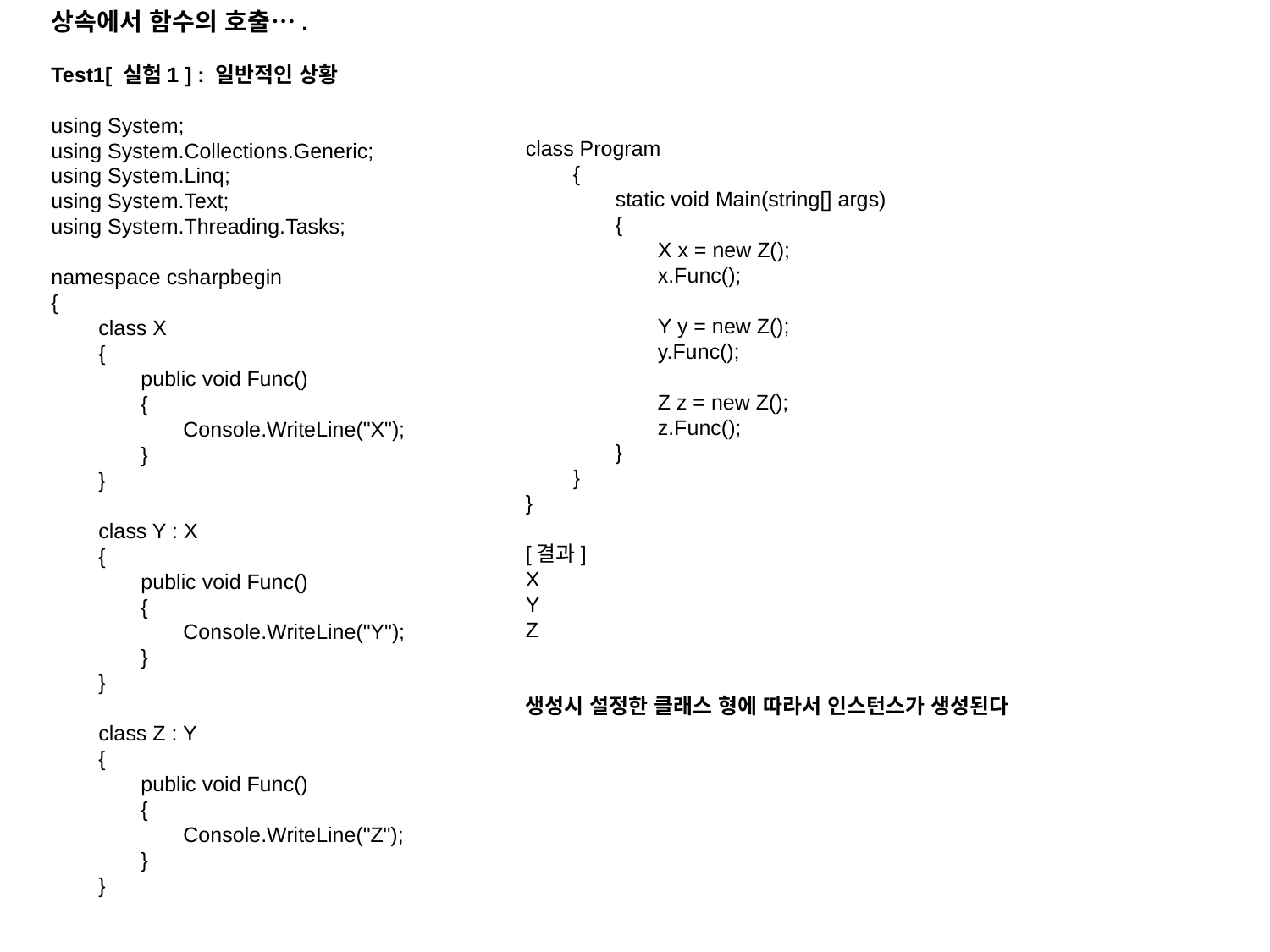

상속에서 함수의 호출….

Test1[ 실험1 ] : 일반적인 상황

using System;
using System.Collections.Generic;
using System.Linq;
using System.Text;
using System.Threading.Tasks;

namespace csharpbegin
{
　　class X
　　{
　　　　public void Func()
　　　　{
　　　　　　Console.WriteLine("X");
　　　　}
　　}

　　class Y : X
　　{
　　　　public void Func()
　　　　{
　　　　　　Console.WriteLine("Y");
　　　　}
　　}

　　class Z : Y
　　{
　　　　public void Func()
　　　　{
　　　　　　Console.WriteLine("Z");
　　　　}
　　}

class Program
　　{
　　　　static void Main(string[] args)
　　　　{
　　　　　　X x = new Z();
　　　　　　x.Func();

　　　　　　Y y = new Z();
　　　　　　y.Func();

　　　　　　Z z = new Z();
　　　　　　z.Func();
　　　　}
　　}
}

[결과]
X
Y
Z

생성시 설정한 클래스 형에 따라서 인스턴스가 생성된다